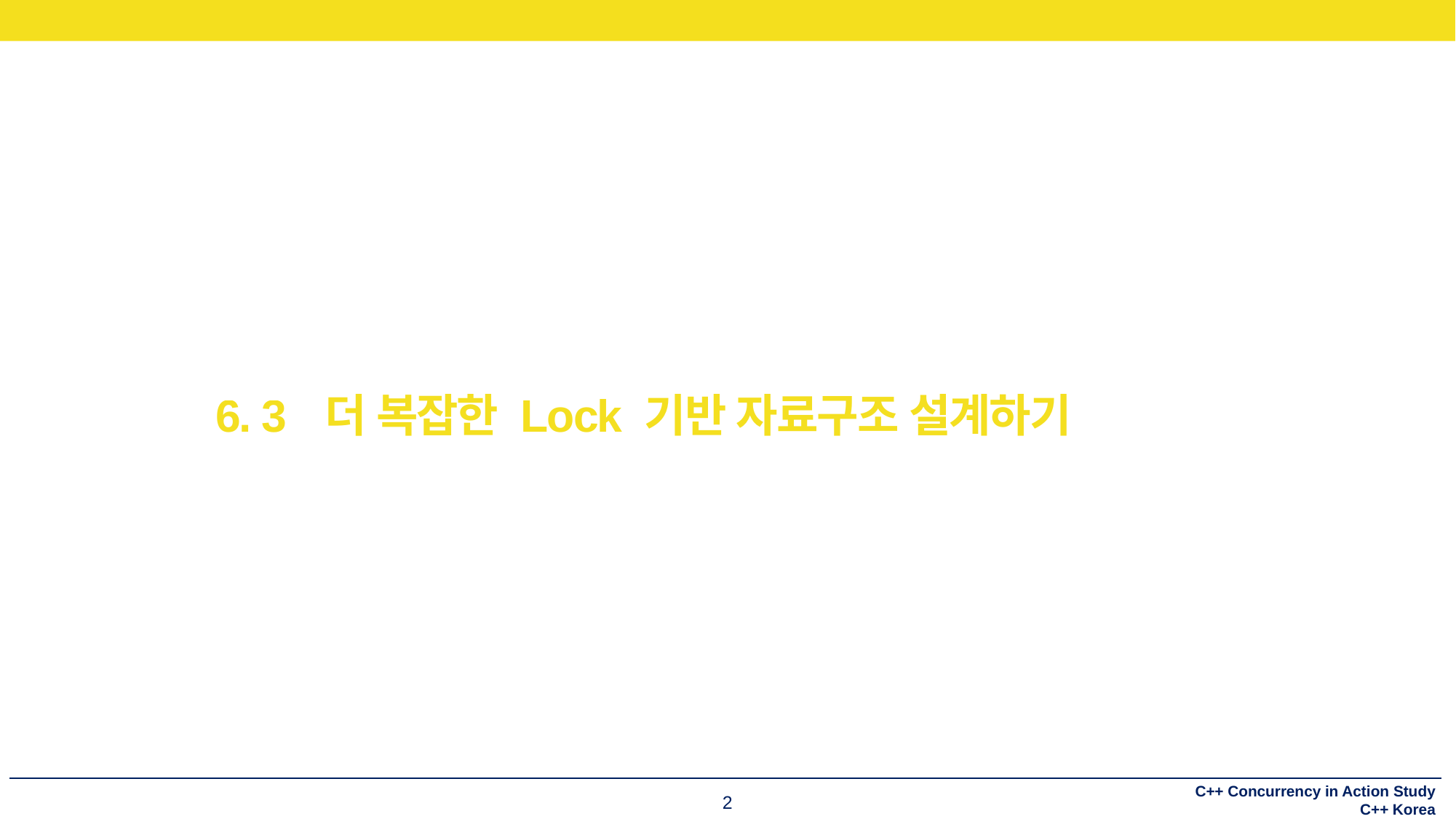

# 6. 3 	더 복잡한 Lock 기반 자료구조 설계하기
2